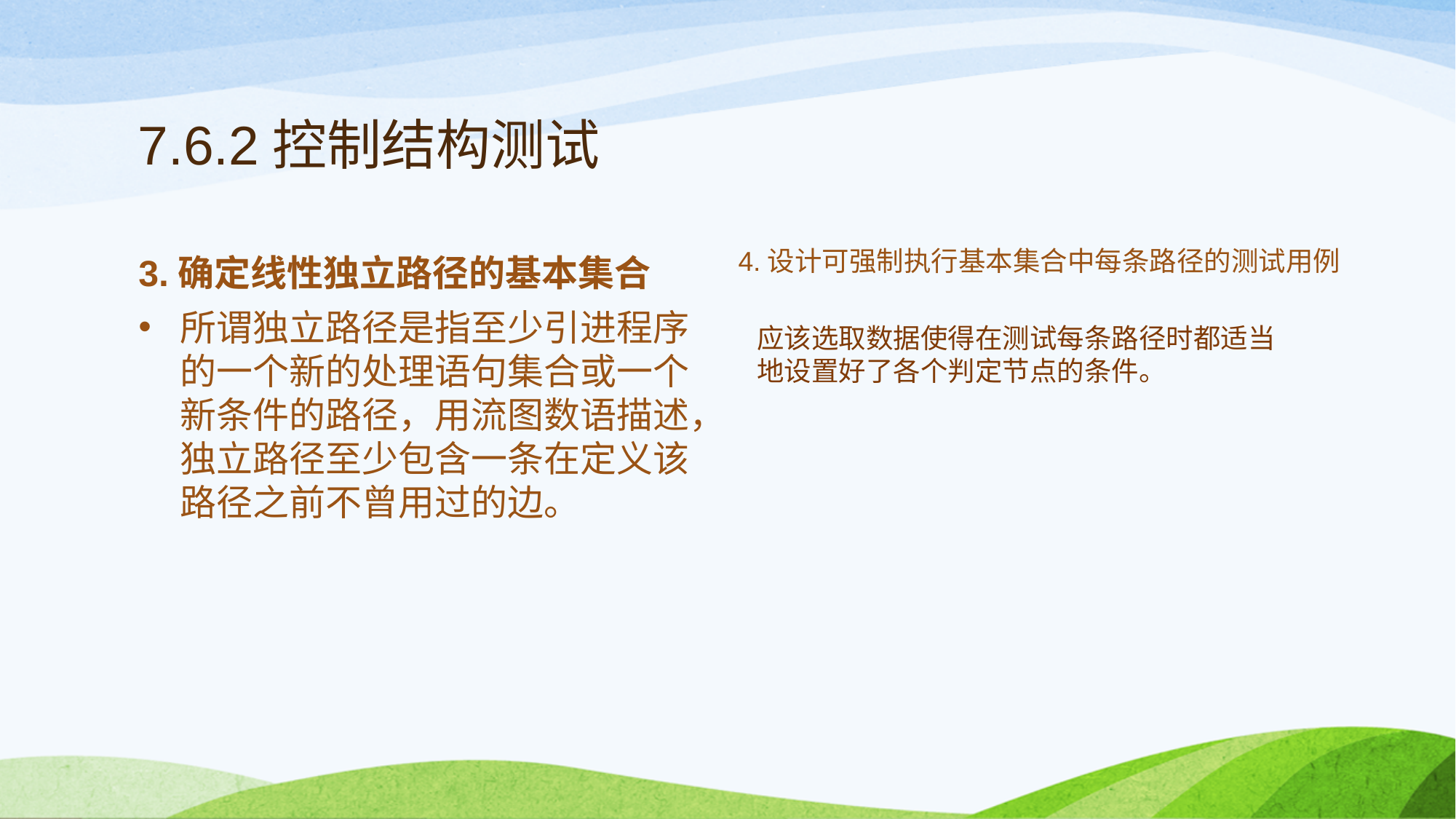

# 7.6.2控制结构测试
3.确定线性独立路径的基本集合
4.设计可强制执行基本集合中每条路径的测试用例

所谓独立路径是指至少引进程序的一个新的处理语句集合或一个新条件的路径，用流图数语描述，独立路径至少包含一条在定义该路径之前不曾用过的边。
应该选取数据使得在测试每条路径时都适当地设置好了各个判定节点的条件。